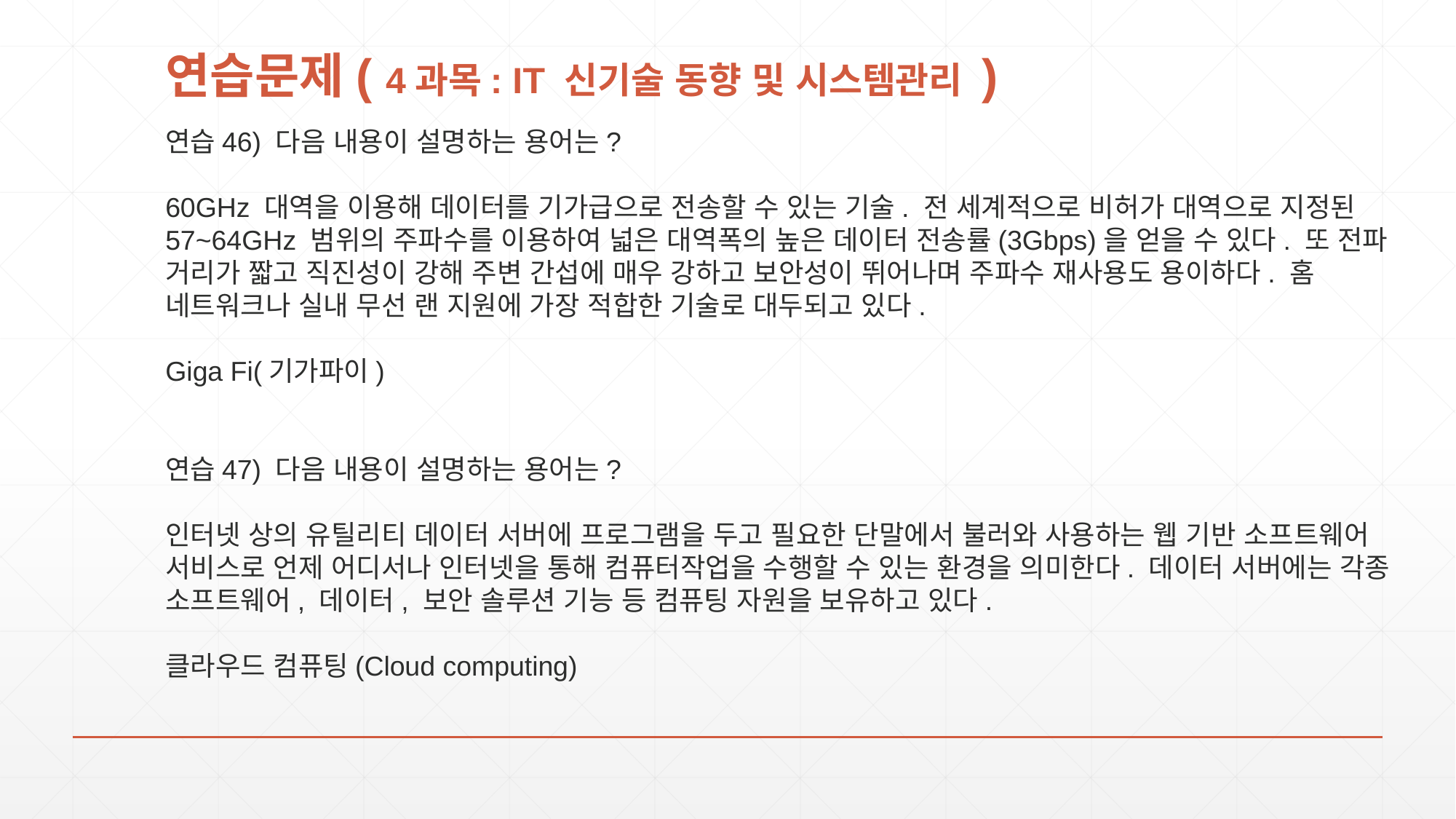

# 연습문제( 4과목: IT 신기술 동향 및 시스템관리 )
연습46) 다음 내용이 설명하는 용어는?

60GHz 대역을 이용해 데이터를 기가급으로 전송할 수 있는 기술. 전 세계적으로 비허가 대역으로 지정된 57~64GHz 범위의 주파수를 이용하여 넓은 대역폭의 높은 데이터 전송률(3Gbps)을 얻을 수 있다. 또 전파 거리가 짧고 직진성이 강해 주변 간섭에 매우 강하고 보안성이 뛰어나며 주파수 재사용도 용이하다. 홈 네트워크나 실내 무선 랜 지원에 가장 적합한 기술로 대두되고 있다.

Giga Fi(기가파이)

연습47) 다음 내용이 설명하는 용어는?

인터넷 상의 유틸리티 데이터 서버에 프로그램을 두고 필요한 단말에서 불러와 사용하는 웹 기반 소프트웨어 서비스로 언제 어디서나 인터넷을 통해 컴퓨터작업을 수행할 수 있는 환경을 의미한다. 데이터 서버에는 각종 소프트웨어, 데이터, 보안 솔루션 기능 등 컴퓨팅 자원을 보유하고 있다.

클라우드 컴퓨팅(Cloud computing)